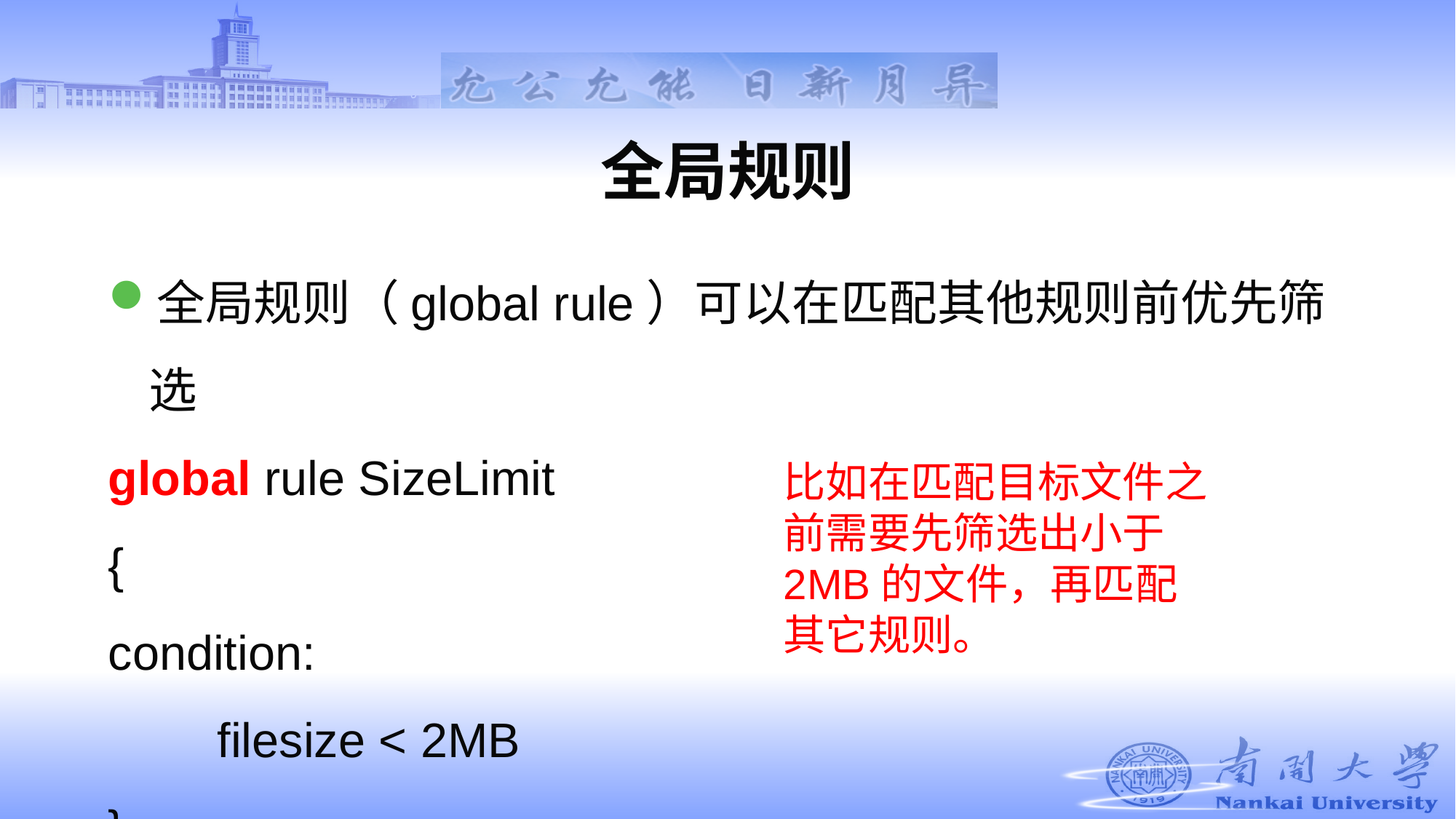

# 全局规则
全局规则（global rule）可以在匹配其他规则前优先筛选
global rule SizeLimit
{
condition:
	filesize < 2MB
}
比如在匹配目标文件之前需要先筛选出小于2MB的文件，再匹配其它规则。